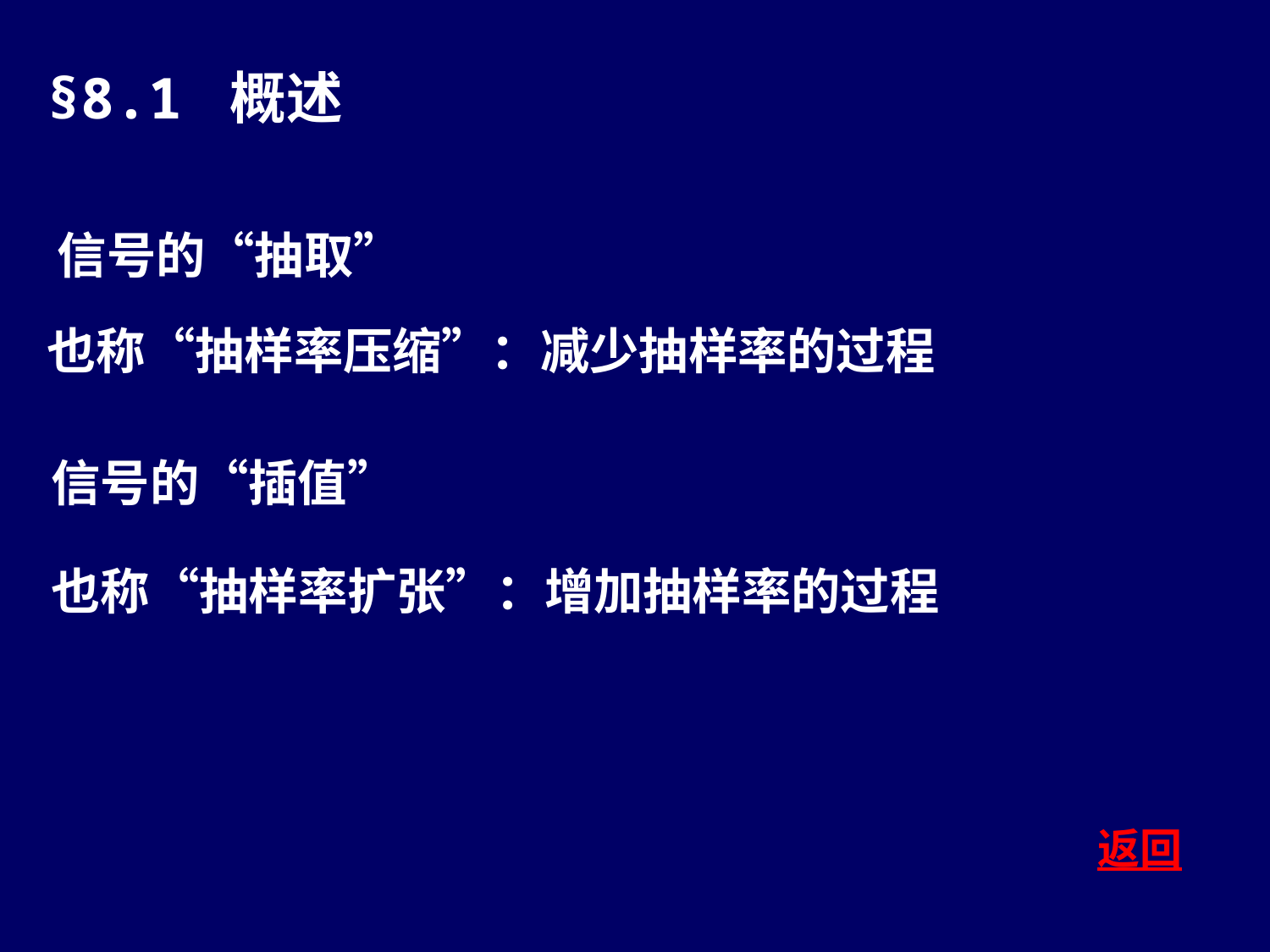

§8.1 概述
信号的“抽取”
也称“抽样率压缩”：减少抽样率的过程
信号的“插值”
也称“抽样率扩张”：增加抽样率的过程
返回